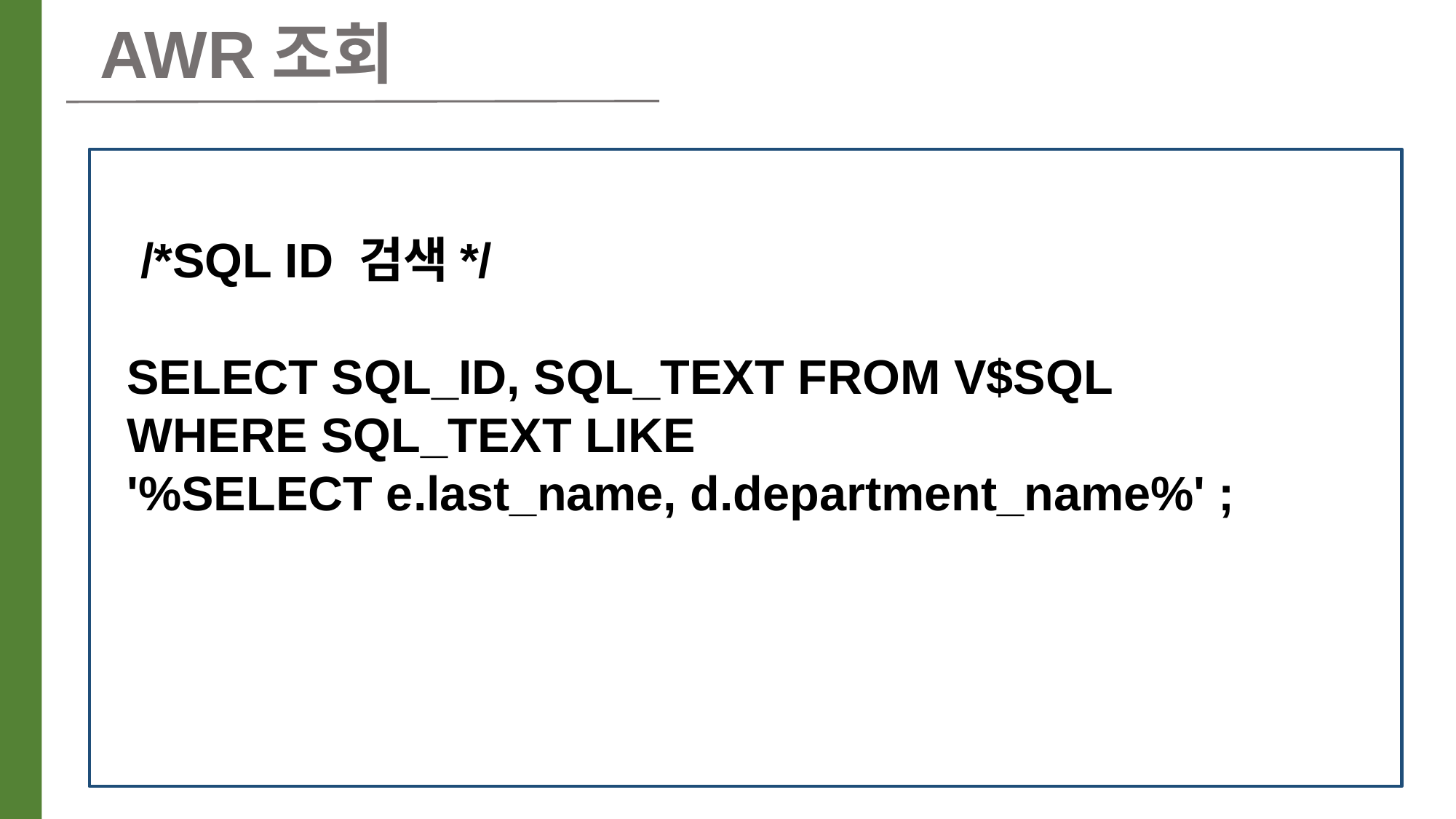

AWR조회

   /*SQL ID 검색*/

  SELECT SQL_ID, SQL_TEXT FROM V$SQL
  WHERE SQL_TEXT LIKE
  '%SELECT e.last_name, d.department_name%' ;